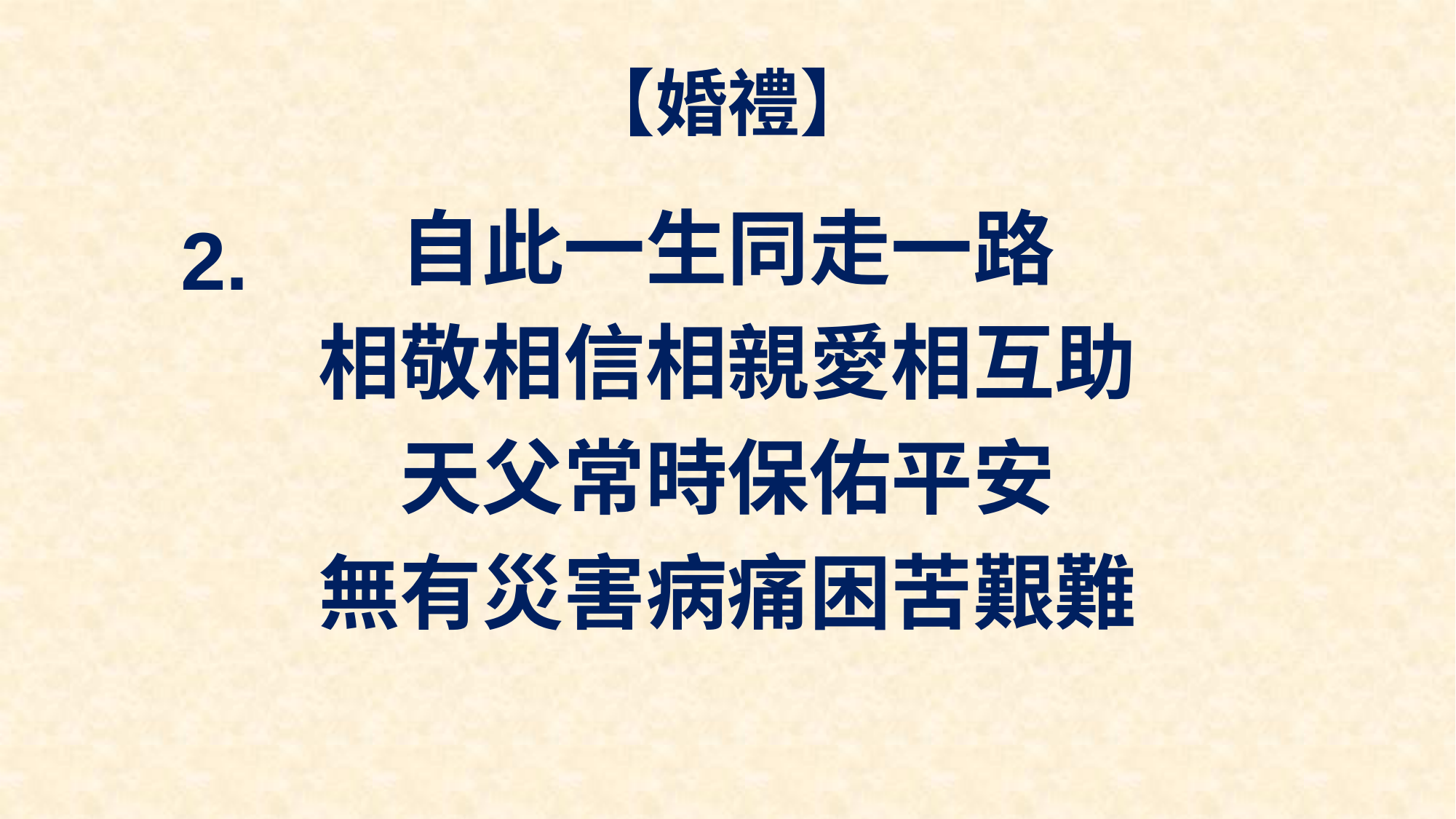

# 【婚禮】
自此一生同走一路
相敬相信相親愛相互助
天父常時保佑平安
無有災害病痛困苦艱難
2.